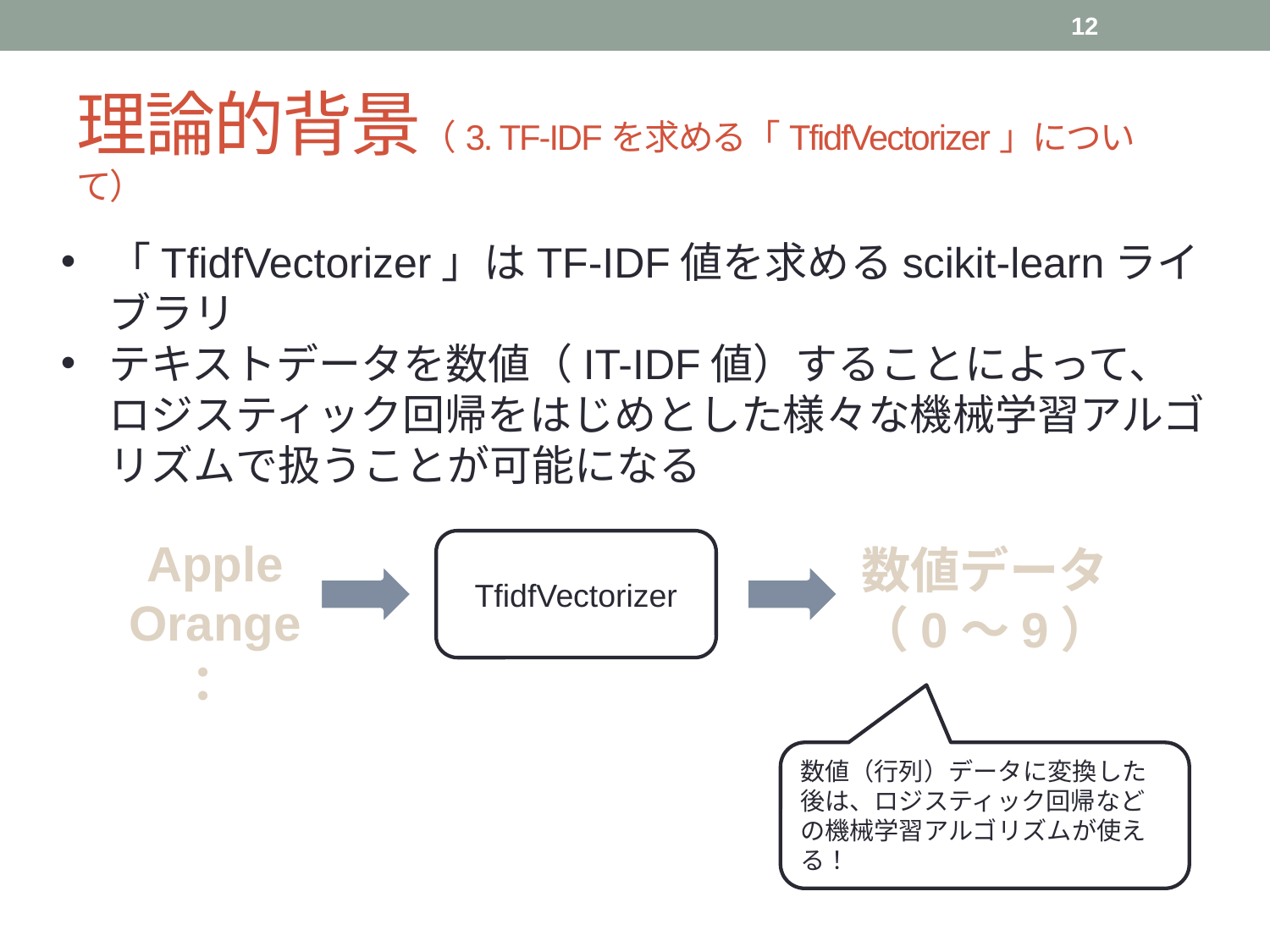

12
# 理論的背景（3. TF-IDFを求める「TfidfVectorizer」について）
「TfidfVectorizer」はTF-IDF値を求めるscikit-learnライブラリ
テキストデータを数値（IT-IDF値）することによって、ロジスティック回帰をはじめとした様々な機械学習アルゴリズムで扱うことが可能になる
Apple
Orange
：
TfidfVectorizer
数値データ
（0～9）

数値（行列）データに変換した後は、ロジスティック回帰などの機械学習アルゴリズムが使える！